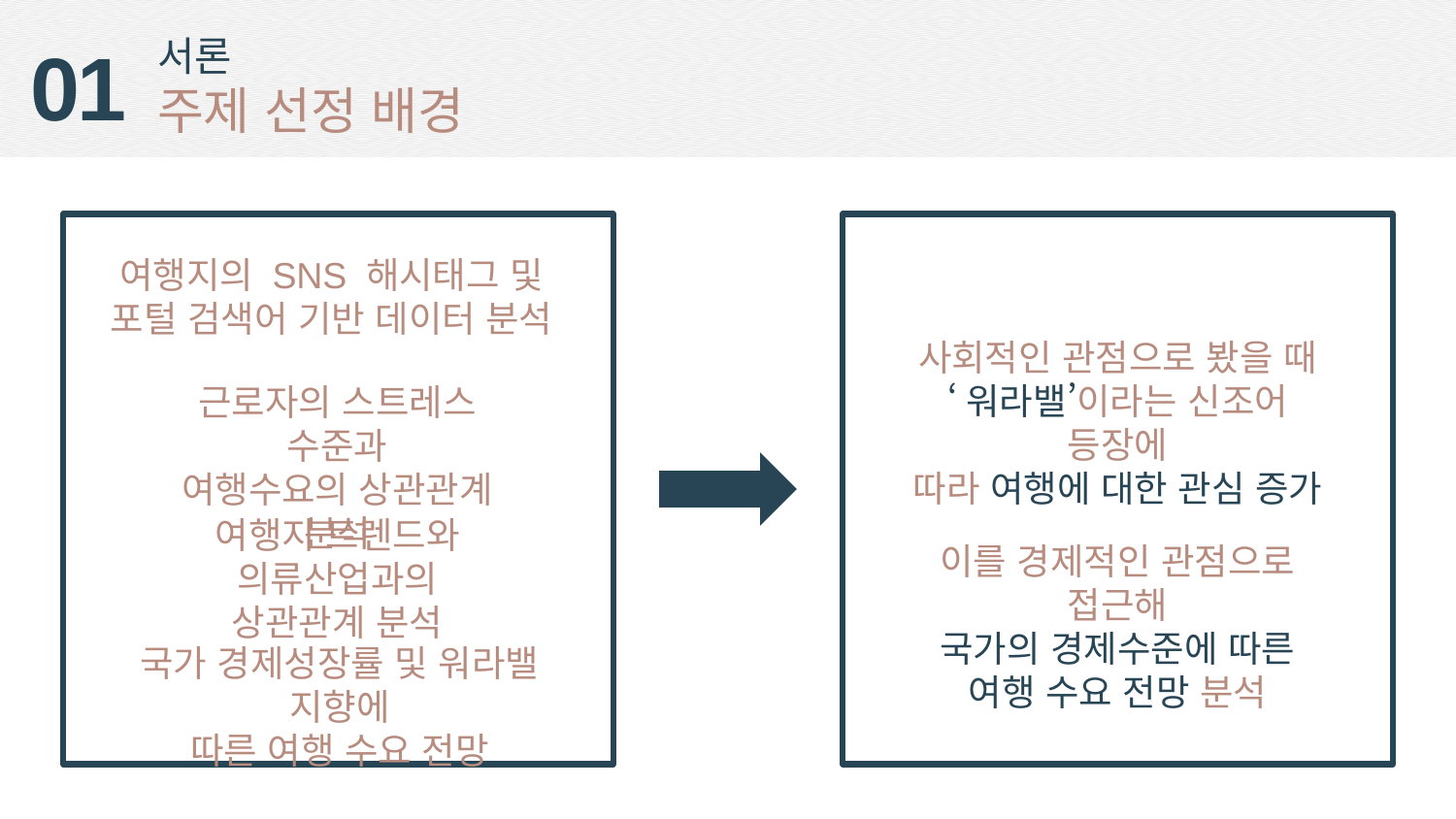

서론
주제 선정 배경
01

여행지의 SNS 해시태그 및
포털 검색어 기반 데이터 분석
근로자의 스트레스 수준과
여행수요의 상관관계 분석
여행지 트렌드와 의류산업과의
상관관계 분석
국가 경제성장률 및 워라밸 지향에
따른 여행 수요 전망

사회적인 관점으로 봤을 때
‘워라밸’이라는 신조어 등장에
따라 여행에 대한 관심 증가
이를 경제적인 관점으로 접근해
국가의 경제수준에 따른
여행 수요 전망 분석